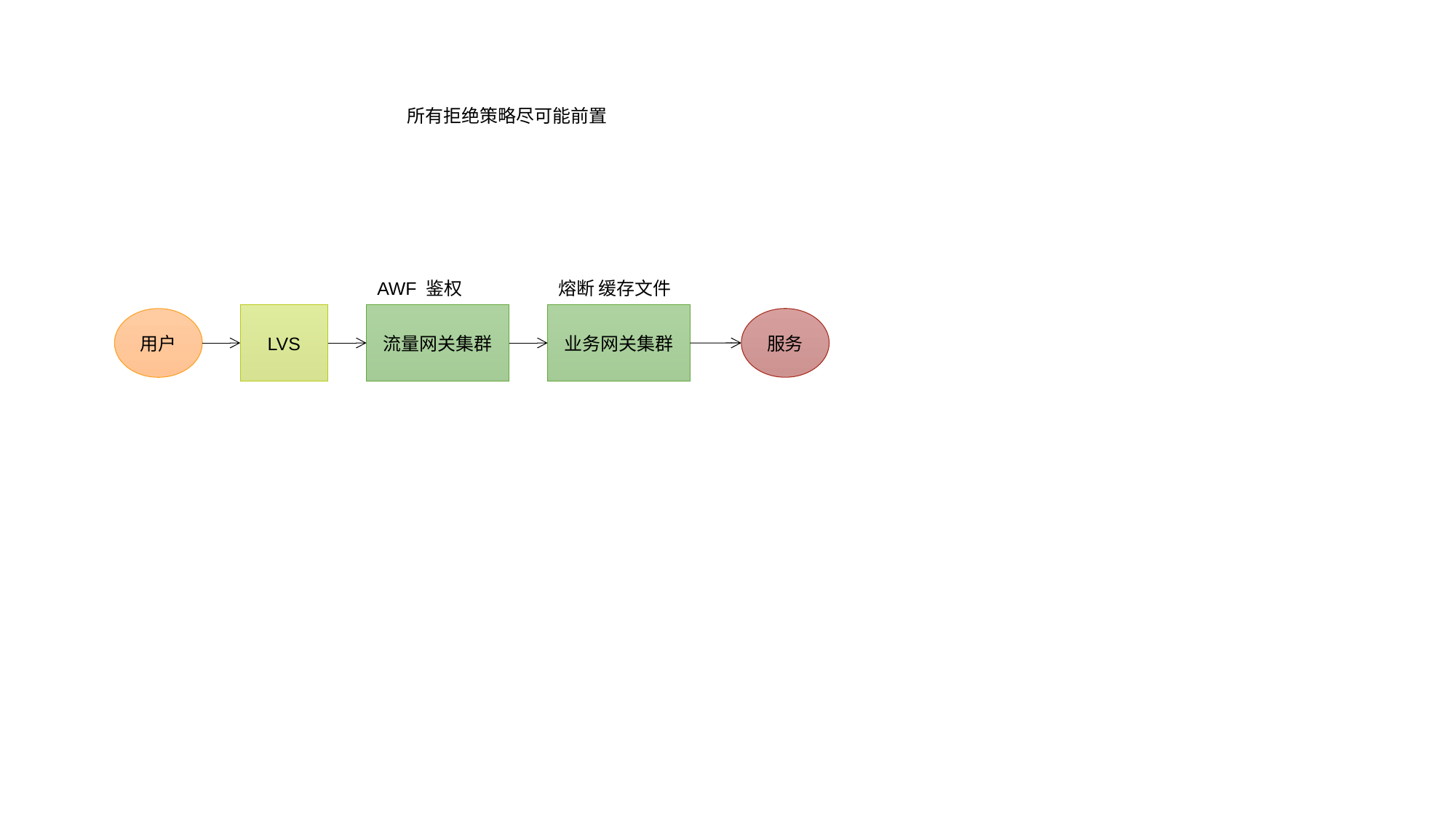

所有拒绝策略尽可能前置
AWF 鉴权
熔断 缓存文件
LVS
流量网关集群
业务网关集群
服务
用户